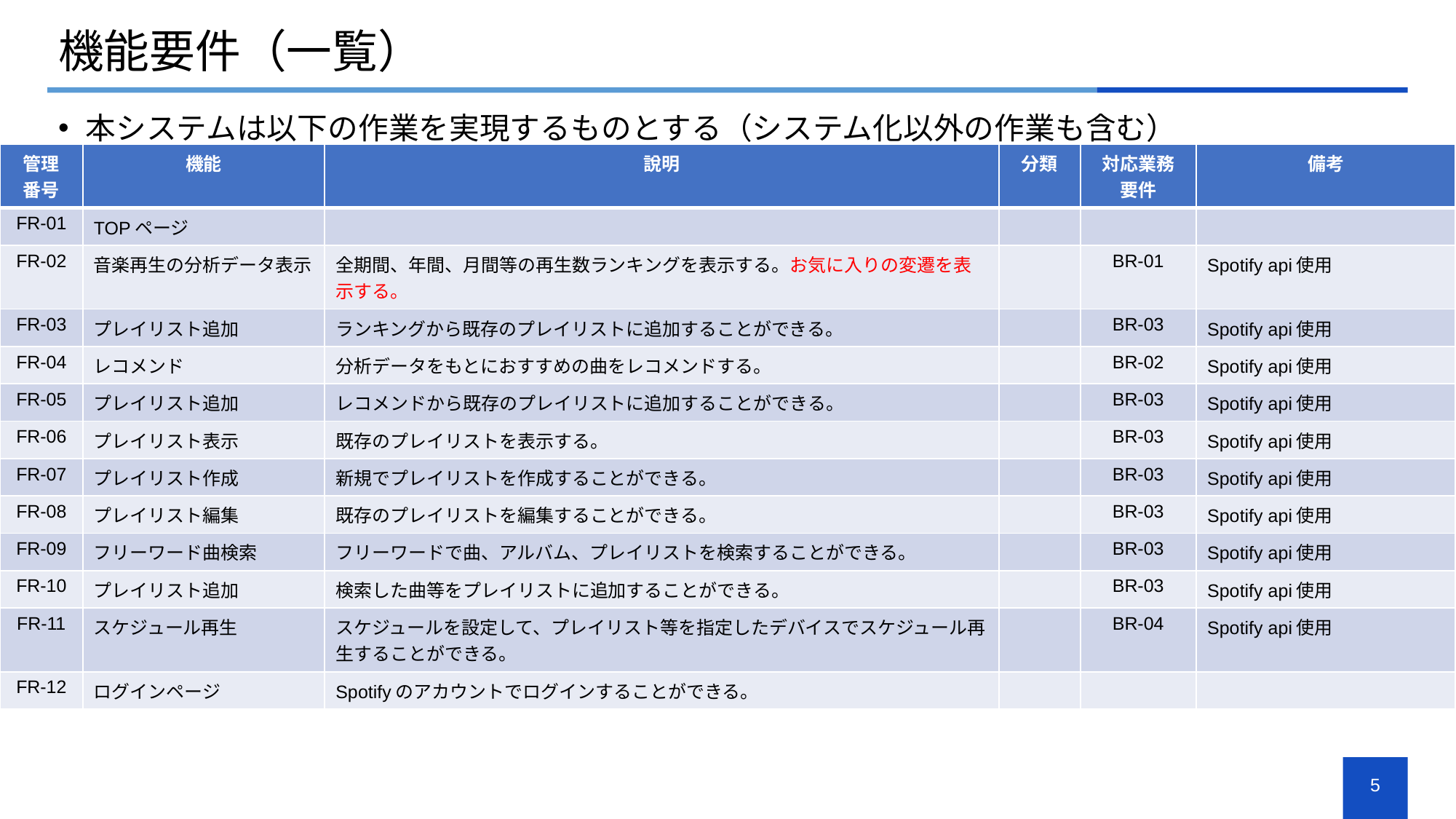

# 機能要件（一覧）
本システムは以下の作業を実現するものとする（システム化以外の作業も含む）
| 管理 番号 | 機能 | 說明 | 分類 | 対応業務 要件 | 備考 |
| --- | --- | --- | --- | --- | --- |
| FR-01 | TOPページ |  |  |  |  |
| FR-02 | 音楽再生の分析データ表示 | 全期間、年間、月間等の再生数ランキングを表示する。お気に入りの変遷を表示する。 |  | BR-01 | Spotify api使用 |
| FR-03 | プレイリスト追加 | ランキングから既存のプレイリストに追加することができる。 |  | BR-03 | Spotify api使用 |
| FR-04 | レコメンド | 分析データをもとにおすすめの曲をレコメンドする。 |  | BR-02 | Spotify api使用 |
| FR-05 | プレイリスト追加 | レコメンドから既存のプレイリストに追加することができる。 |  | BR-03 | Spotify api使用 |
| FR-06 | プレイリスト表示 | 既存のプレイリストを表示する。 |  | BR-03 | Spotify api使用 |
| FR-07 | プレイリスト作成 | 新規でプレイリストを作成することができる。 |  | BR-03 | Spotify api使用 |
| FR-08 | プレイリスト編集 | 既存のプレイリストを編集することができる。 |  | BR-03 | Spotify api使用 |
| FR-09 | フリーワード曲検索 | フリーワードで曲、アルバム、プレイリストを検索することができる。 |  | BR-03 | Spotify api使用 |
| FR-10 | プレイリスト追加 | 検索した曲等をプレイリストに追加することができる。 |  | BR-03 | Spotify api使用 |
| FR-11 | スケジュール再生 | スケジュールを設定して、プレイリスト等を指定したデバイスでスケジュール再生することができる。 |  | BR-04 | Spotify api使用 |
| FR-12 | ログインページ | Spotifyのアカウントでログインすることができる。 |  |  |  |
5